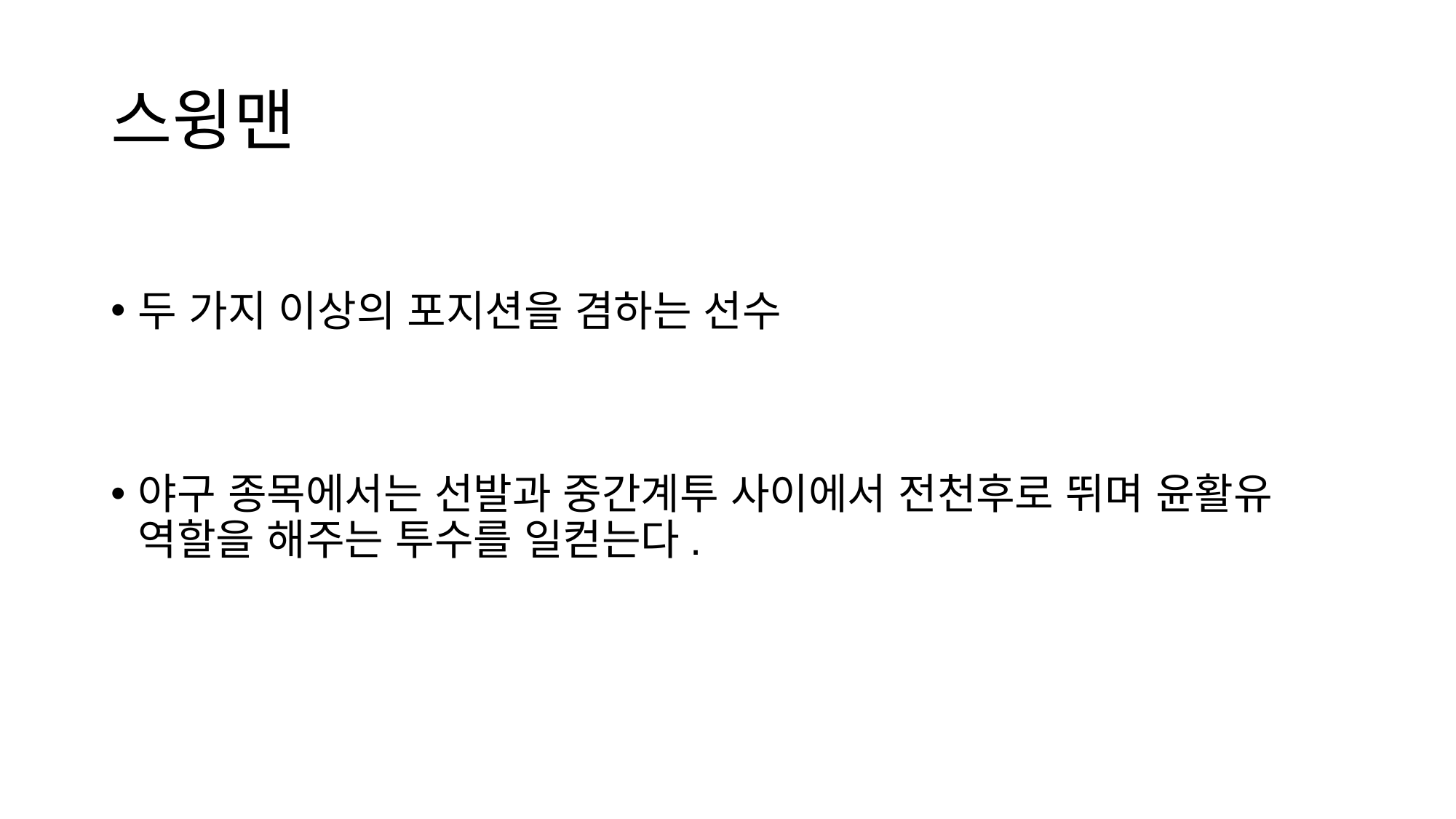

# 스윙맨

두 가지 이상의 포지션을 겸하는 선수

야구 종목에서는 선발과 중간계투 사이에서 전천후로 뛰며 윤활유 역할을 해주는 투수를 일컫는다.